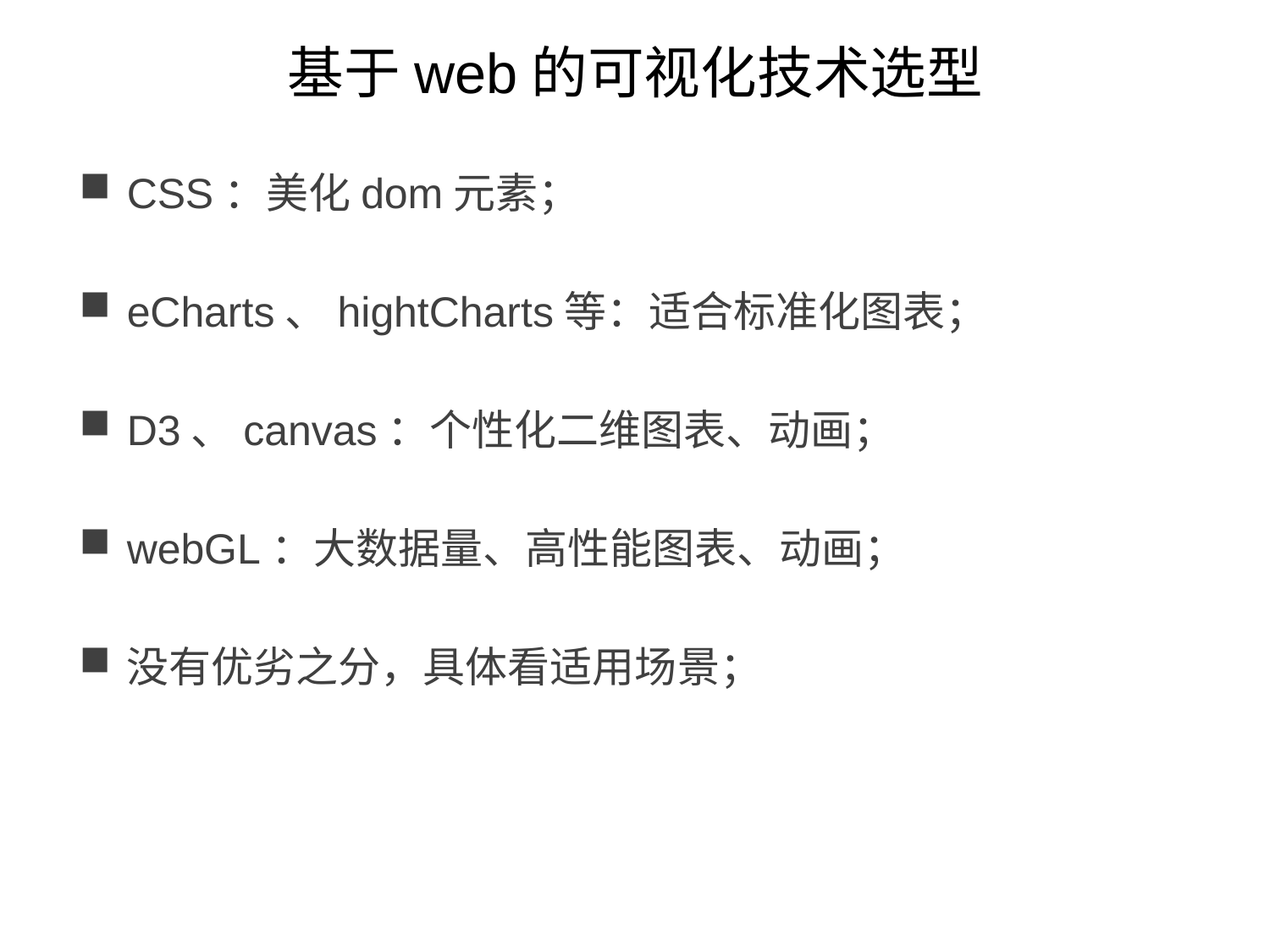

# 基于web的可视化技术选型
CSS：美化dom元素；

eCharts、hightCharts等：适合标准化图表；

D3、canvas：个性化二维图表、动画；

webGL：大数据量、高性能图表、动画；

没有优劣之分，具体看适用场景；